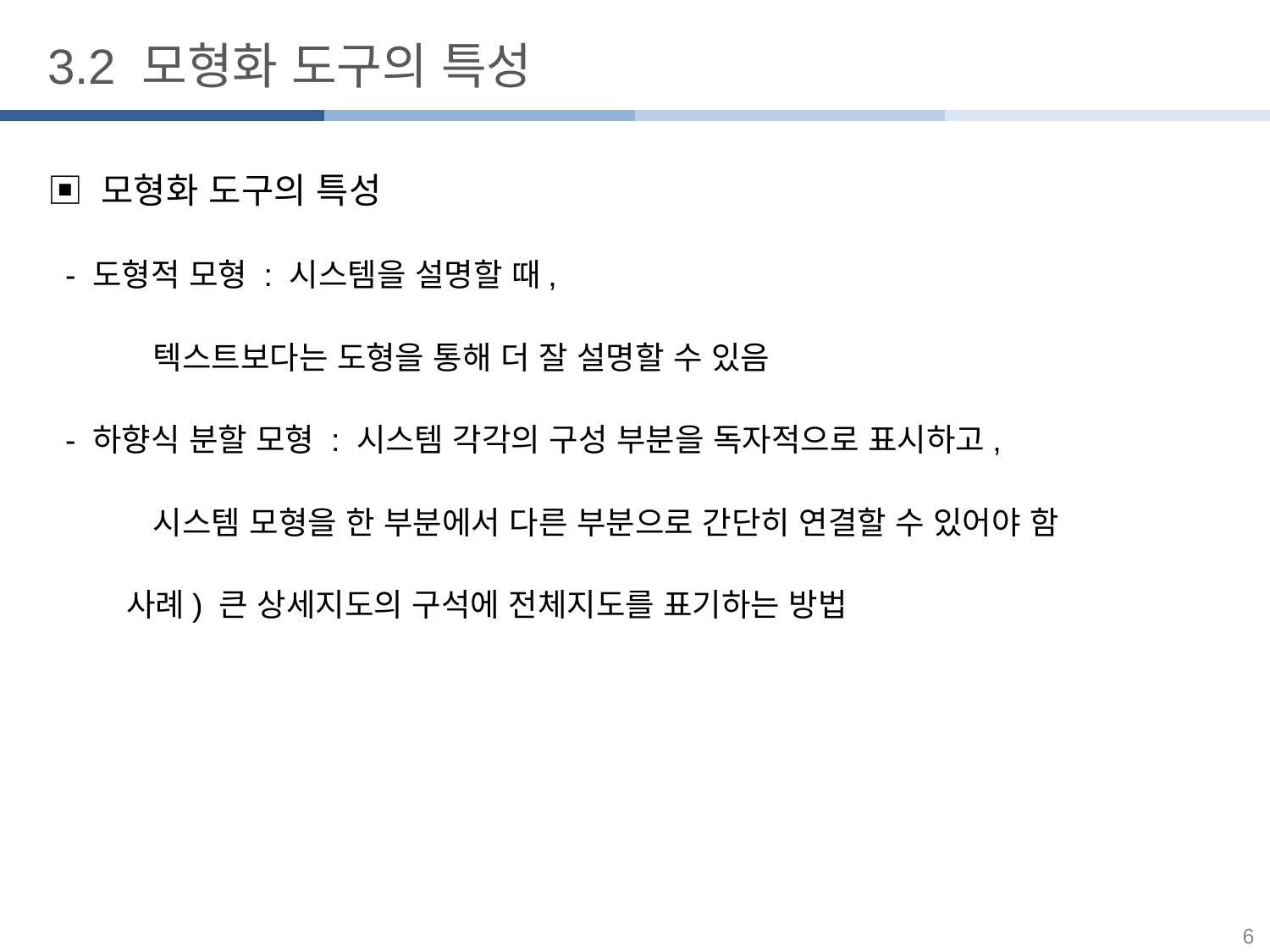

3.2 모형화 도구의 특성
▣ 모형화 도구의 특성
  - 도형적 모형 : 시스템을 설명할 때,
           텍스트보다는 도형을 통해 더 잘 설명할 수 있음
  - 하향식 분할 모형 : 시스템 각각의 구성 부분을 독자적으로 표시하고,
           시스템 모형을 한 부분에서 다른 부분으로 간단히 연결할 수 있어야 함
        사례) 큰 상세지도의 구석에 전체지도를 표기하는 방법
6